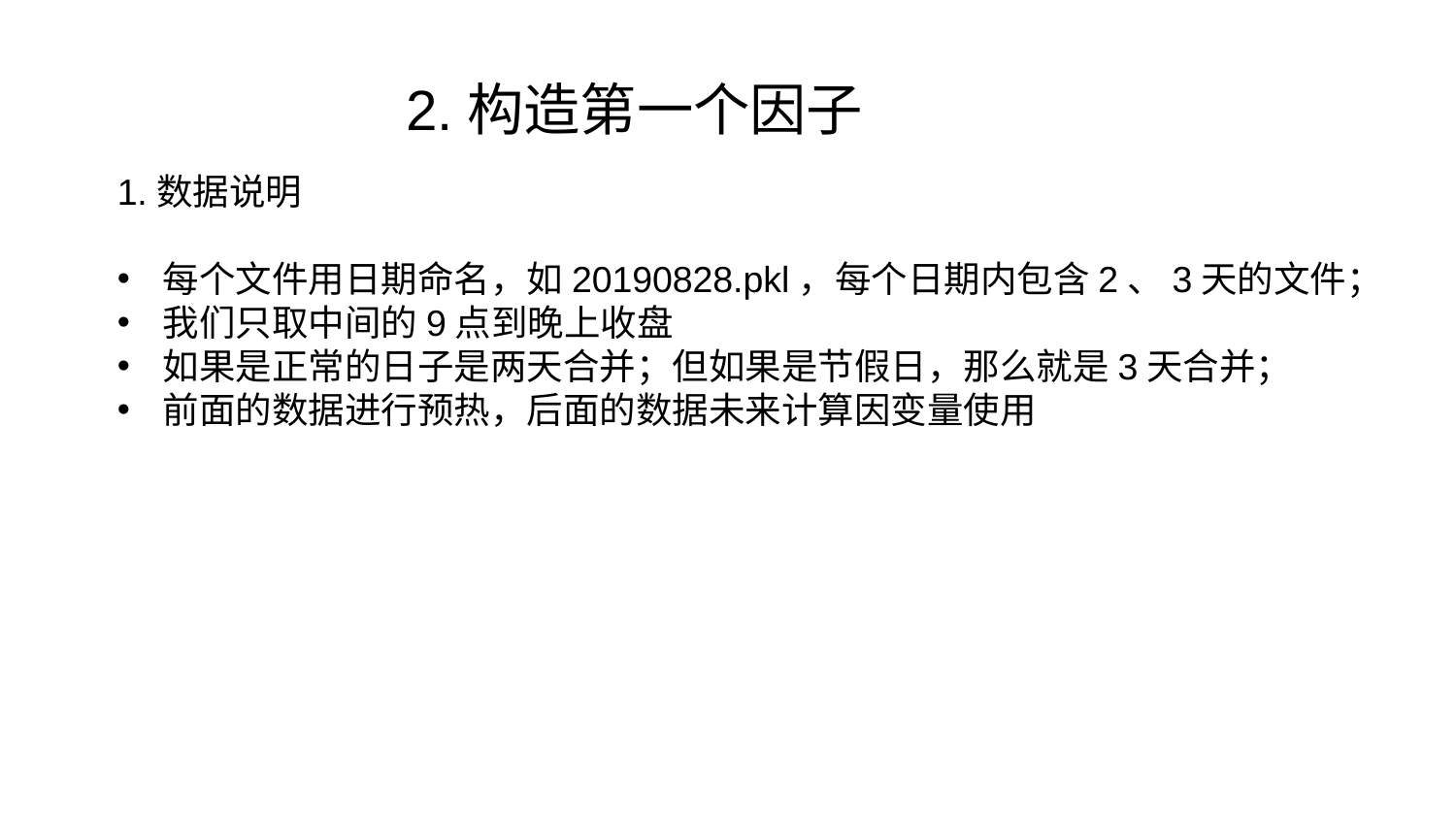

2.构造第一个因子
1.数据说明

每个文件用日期命名，如20190828.pkl，每个日期内包含2、3天的文件；
我们只取中间的9点到晚上收盘
如果是正常的日子是两天合并；但如果是节假日，那么就是3天合并；
前面的数据进行预热，后面的数据未来计算因变量使用